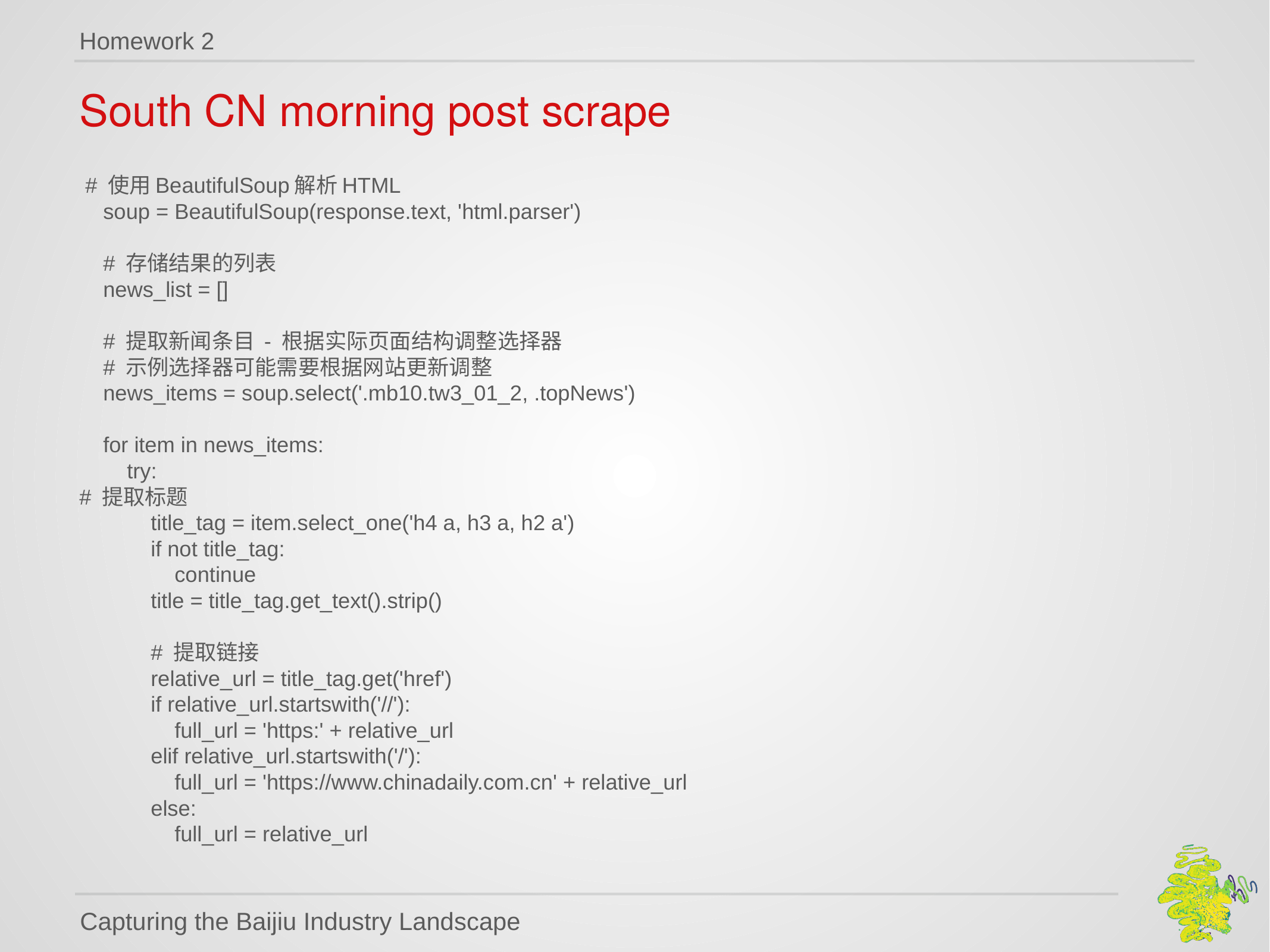

Homework 2
# South CN morning post scrape
 # 使用BeautifulSoup解析HTML
    soup = BeautifulSoup(response.text, 'html.parser')

    # 存储结果的列表
    news_list = []

    # 提取新闻条目 - 根据实际页面结构调整选择器
    # 示例选择器可能需要根据网站更新调整
    news_items = soup.select('.mb10.tw3_01_2, .topNews')

    for item in news_items:
        try:
# 提取标题
            title_tag = item.select_one('h4 a, h3 a, h2 a')
            if not title_tag:
                continue
            title = title_tag.get_text().strip()

            # 提取链接
            relative_url = title_tag.get('href')
            if relative_url.startswith('//'):
                full_url = 'https:' + relative_url
            elif relative_url.startswith('/'):
                full_url = 'https://www.chinadaily.com.cn' + relative_url
            else:
                full_url = relative_url